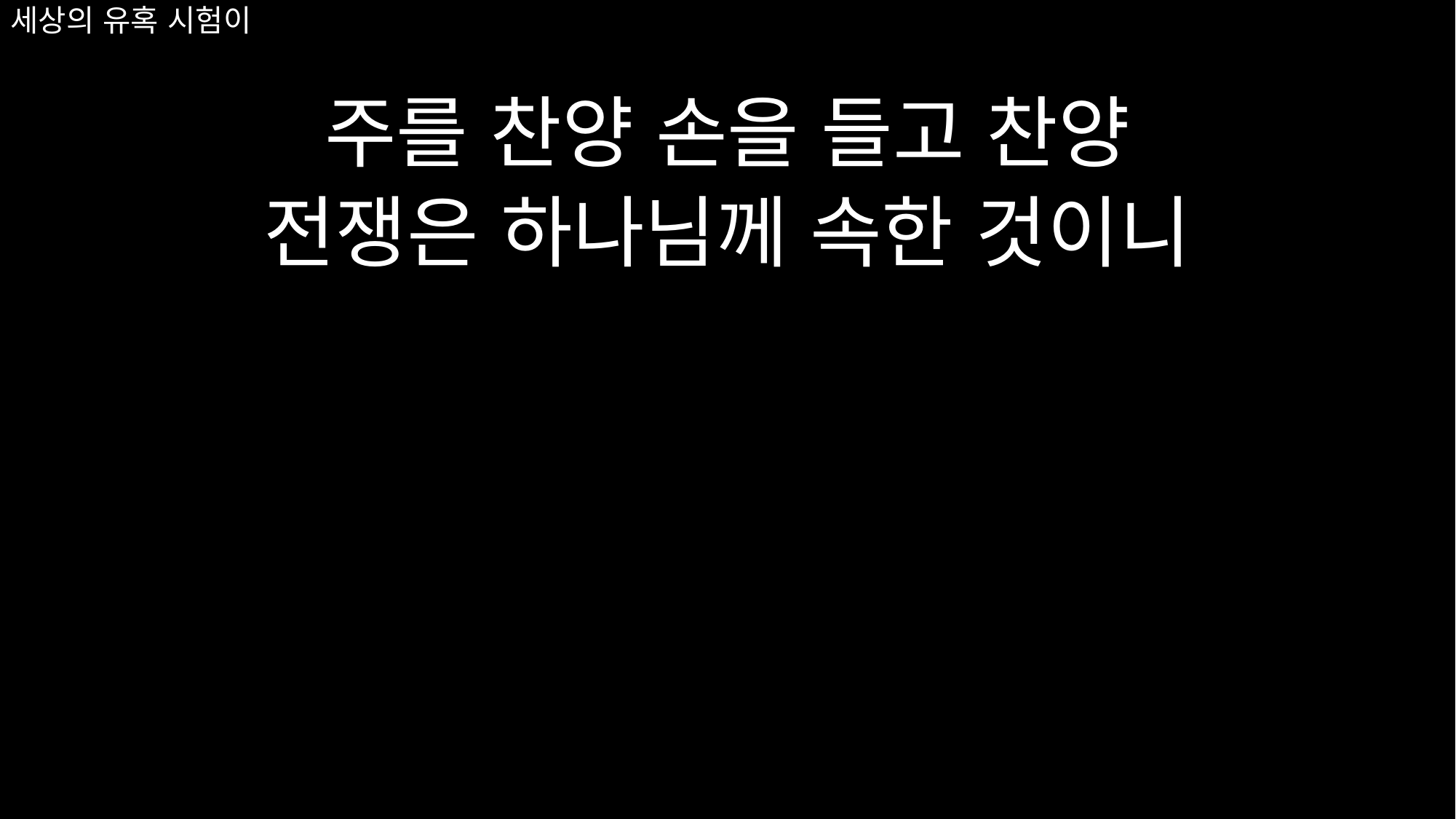

# 세상의 유혹 시험이
주를 찬양 손을 들고 찬양
전쟁은 하나님께 속한 것이니